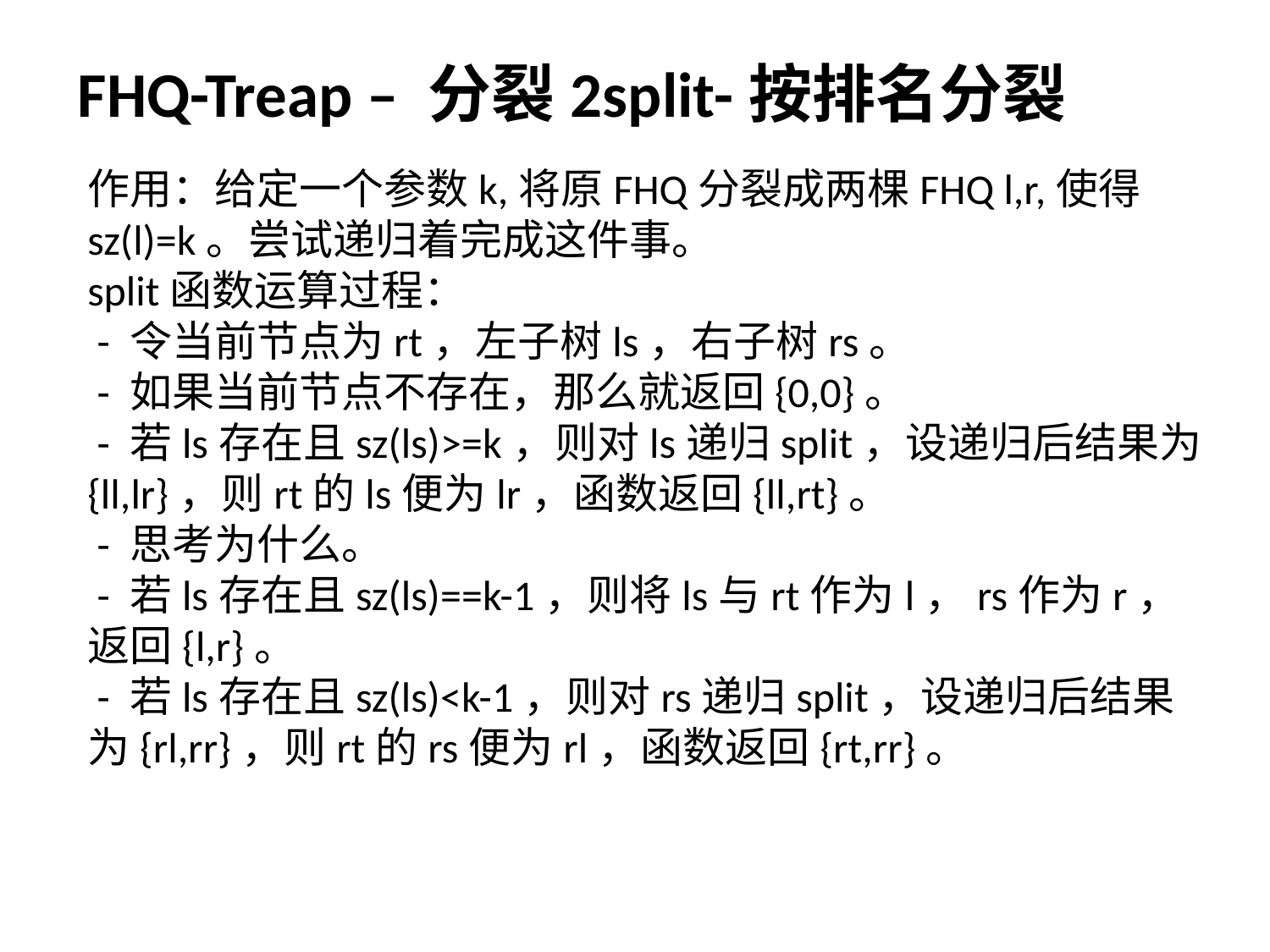

# FHQ-Treap – 分裂2split-按排名分裂
作用：给定一个参数k,将原FHQ分裂成两棵FHQ l,r,使得sz(l)=k。尝试递归着完成这件事。
split函数运算过程：
 - 令当前节点为rt，左子树ls，右子树rs。
 - 如果当前节点不存在，那么就返回{0,0}。
 - 若ls存在且sz(ls)>=k，则对ls递归split，设递归后结果为{ll,lr}，则rt的ls便为lr，函数返回{ll,rt}。
 - 思考为什么。
 - 若ls存在且sz(ls)==k-1，则将ls与rt作为l，rs作为r，返回{l,r}。
 - 若ls存在且sz(ls)<k-1，则对rs递归split，设递归后结果为{rl,rr}，则rt的rs便为rl，函数返回{rt,rr}。